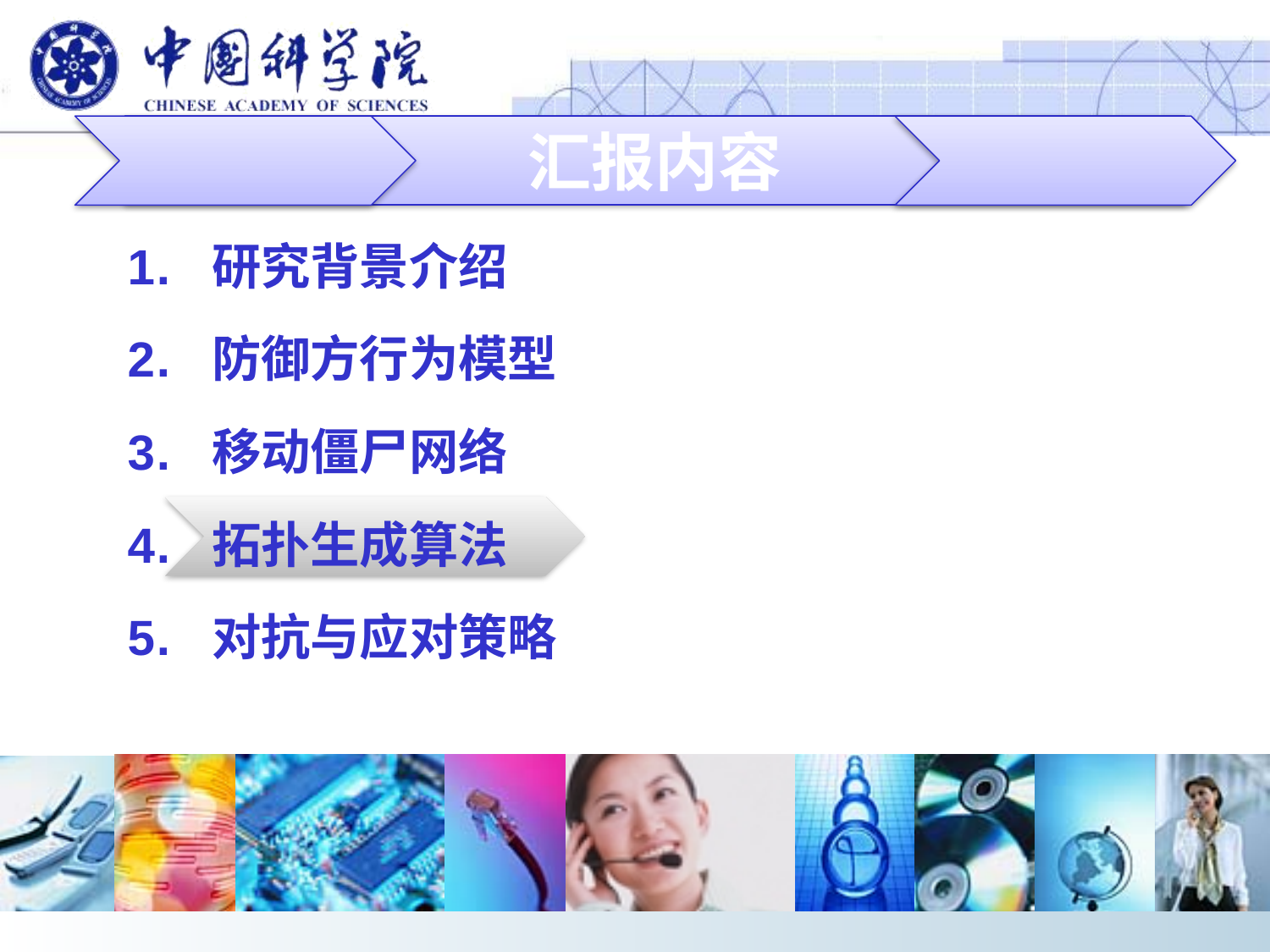

汇报内容

研究背景介绍
防御方行为模型
移动僵尸网络
拓扑生成算法
对抗与应对策略